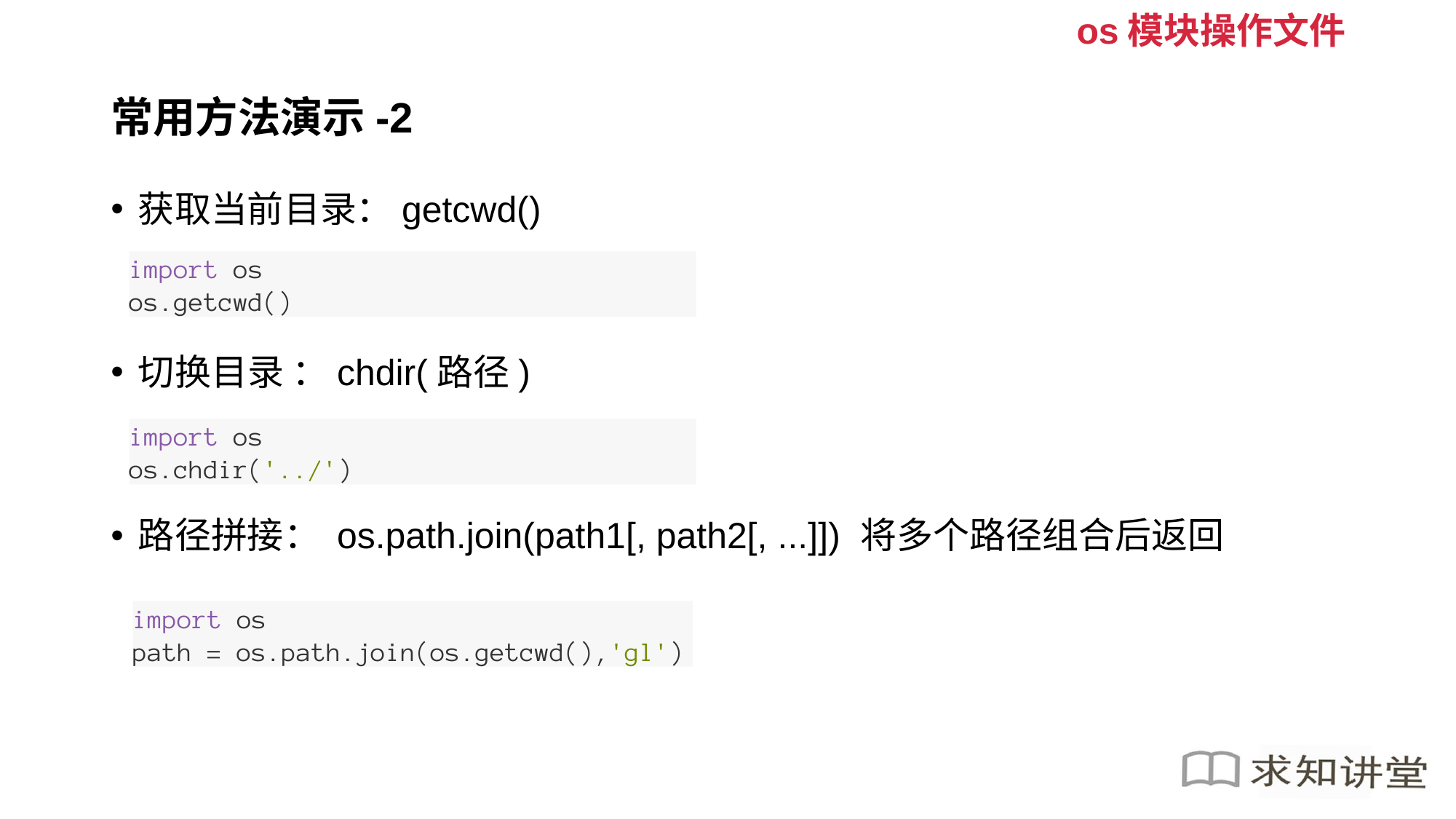

os模块操作文件
# 常用方法演示-2
获取当前目录：getcwd()

切换目录 ：chdir(路径)

路径拼接： os.path.join(path1[, path2[, ...]]) 将多个路径组合后返回

import os
os.getcwd()
import os
os.chdir('../')
import os
path = os.path.join(os.getcwd(),'gl')